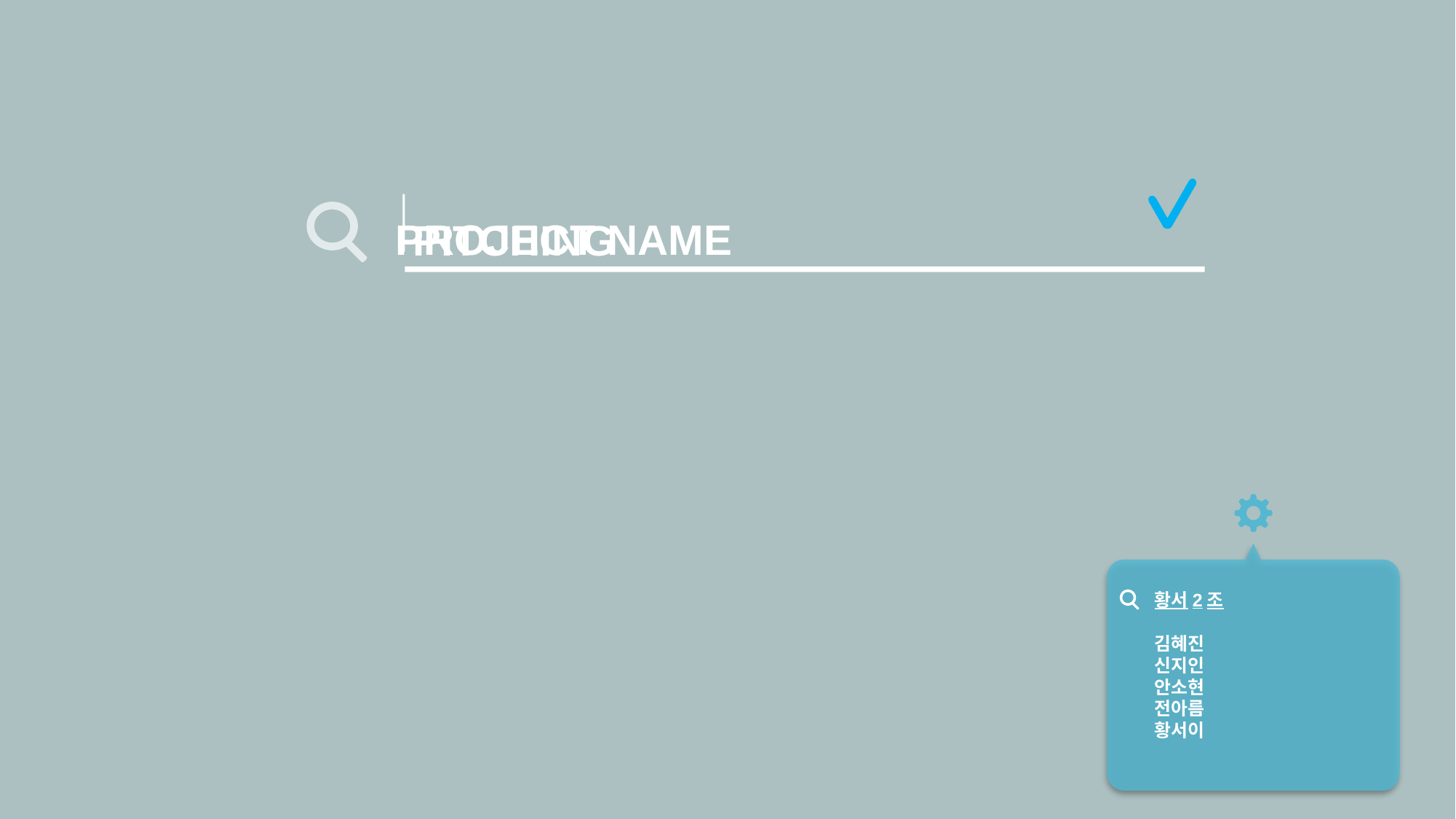

PROJECT NAME
PITCHING

황서2조

김혜진
신지인
안소현
전아름
황서이